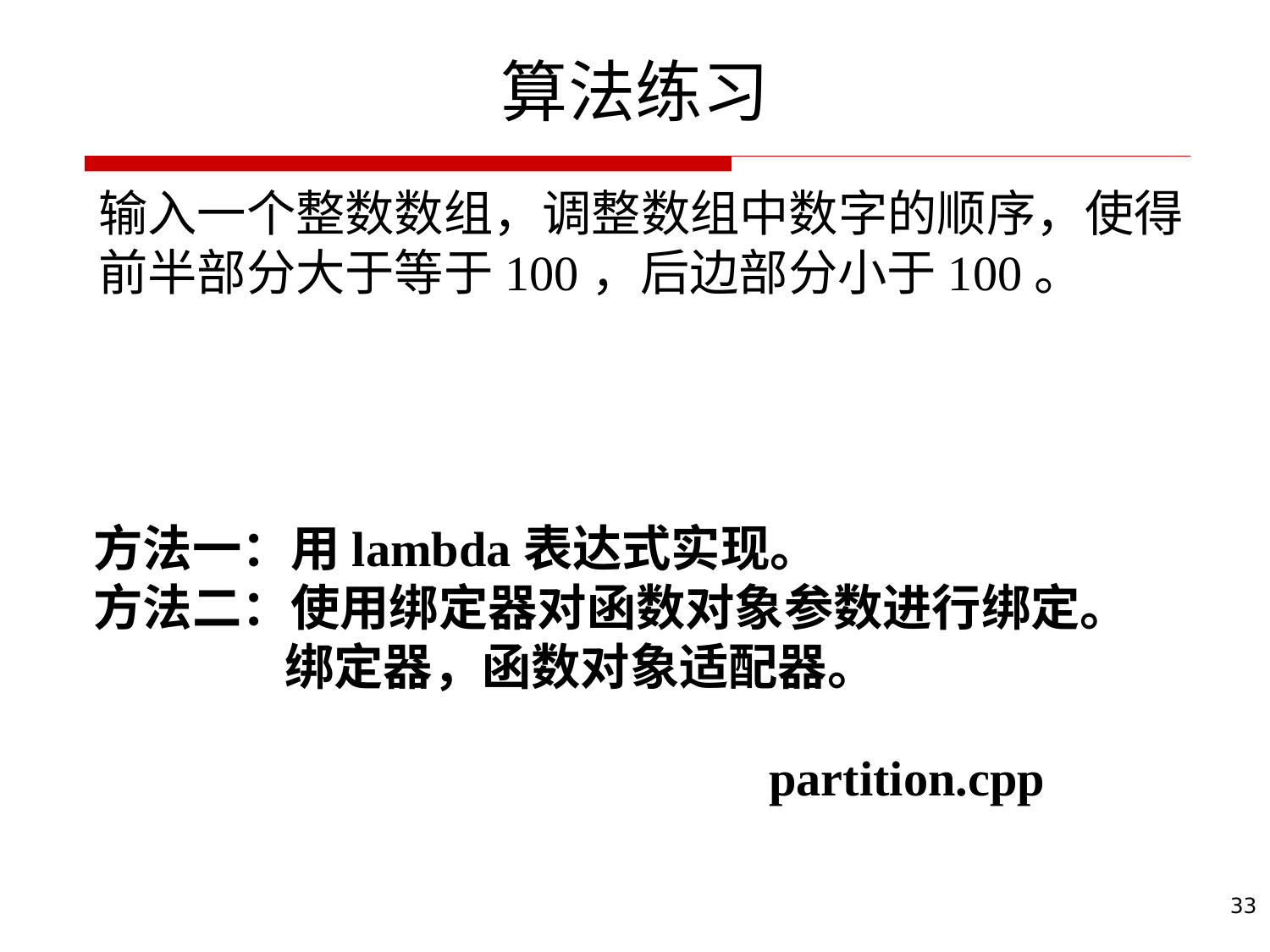

# 算法练习
输入一个整数数组，调整数组中数字的顺序，使得前半部分大于等于100，后边部分小于100。

方法一：用lambda表达式实现。
方法二：使用绑定器对函数对象参数进行绑定。
                绑定器，函数对象适配器。

partition.cpp
33